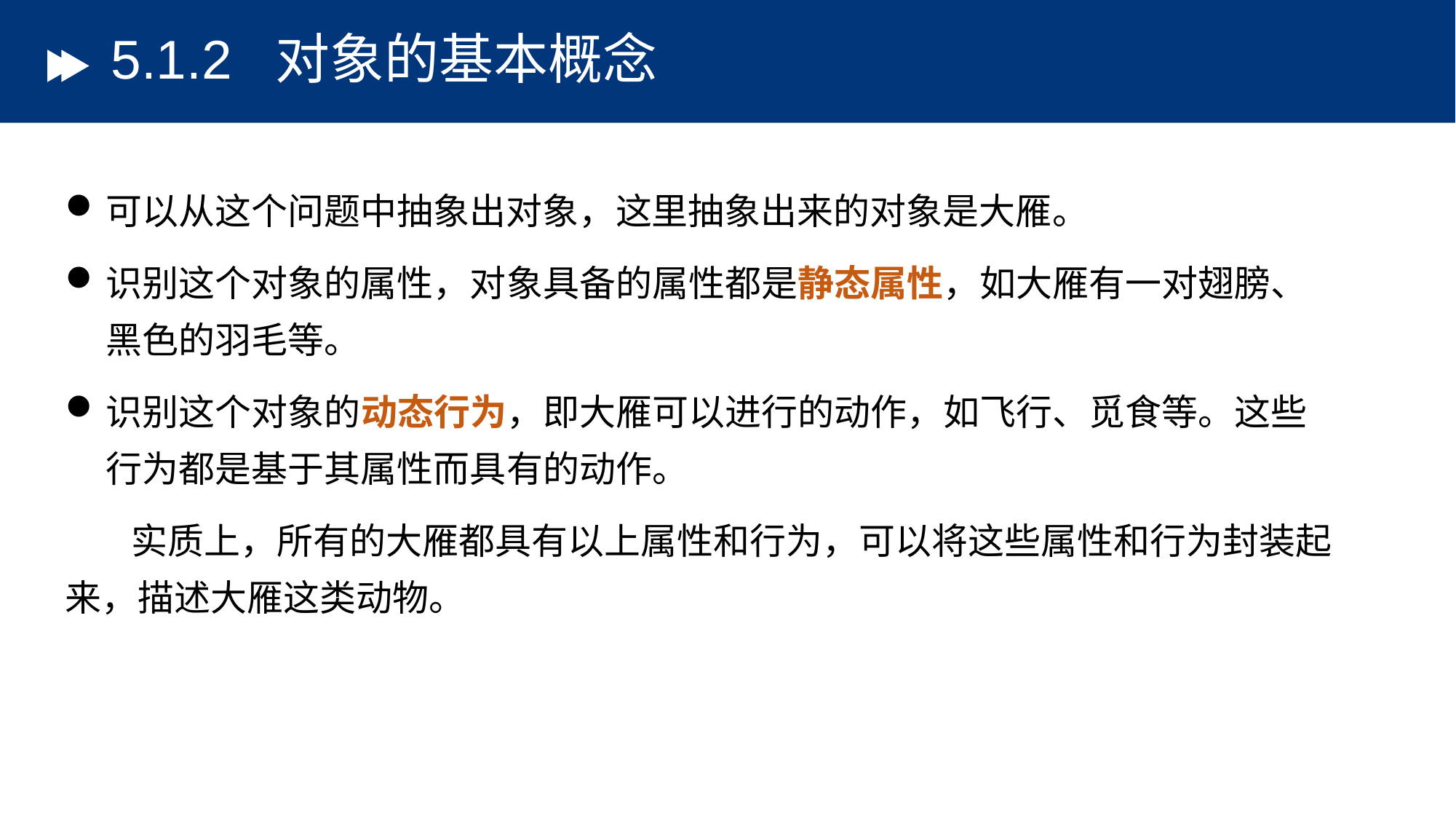

# 5.1.2  对象的基本概念
可以从这个问题中抽象出对象，这里抽象出来的对象是大雁。
识别这个对象的属性，对象具备的属性都是静态属性，如大雁有一对翅膀、黑色的羽毛等。
识别这个对象的动态行为，即大雁可以进行的动作，如飞行、觅食等。这些行为都是基于其属性而具有的动作。
       实质上，所有的大雁都具有以上属性和行为，可以将这些属性和行为封装起来，描述大雁这类动物。